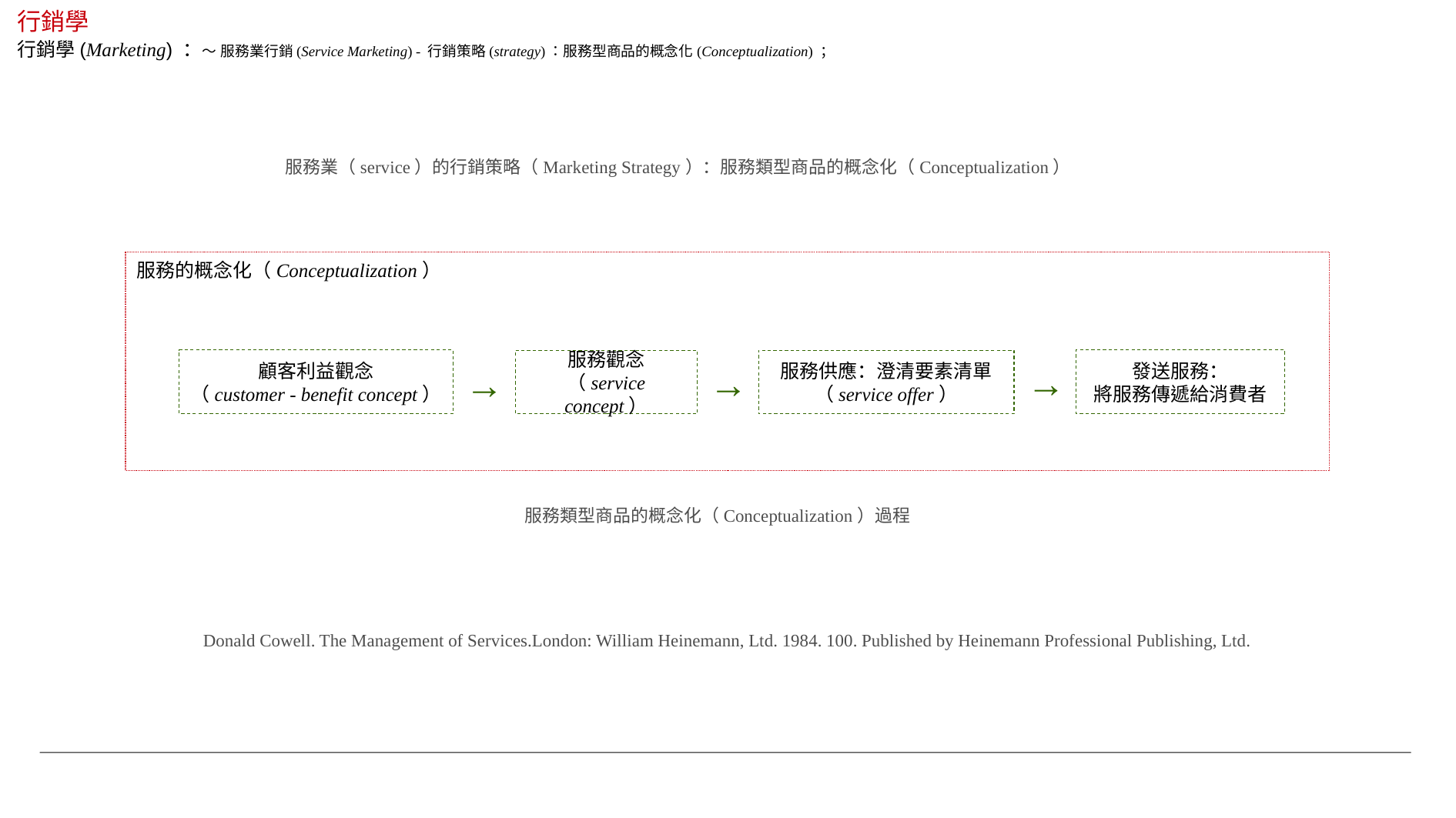

行銷學
行銷學(Marketing) ：～ 服務業行銷(Service Marketing) - 行銷策略(strategy)：服務型商品的概念化(Conceptualization) ；
服務業（service）的行銷策略（Marketing Strategy）：服務類型商品的概念化（Conceptualization）
服務的概念化（Conceptualization）
→
→
→
發送服務：
將服務傳遞給消費者
顧客利益觀念
（customer - benefit concept）
服務觀念
（service concept）
服務供應：澄清要素清單
（service offer）
服務類型商品的概念化（Conceptualization）過程
Donald Cowell. The Management of Services.London: William Heinemann, Ltd. 1984. 100. Published by Heinemann Professional Publishing, Ltd.